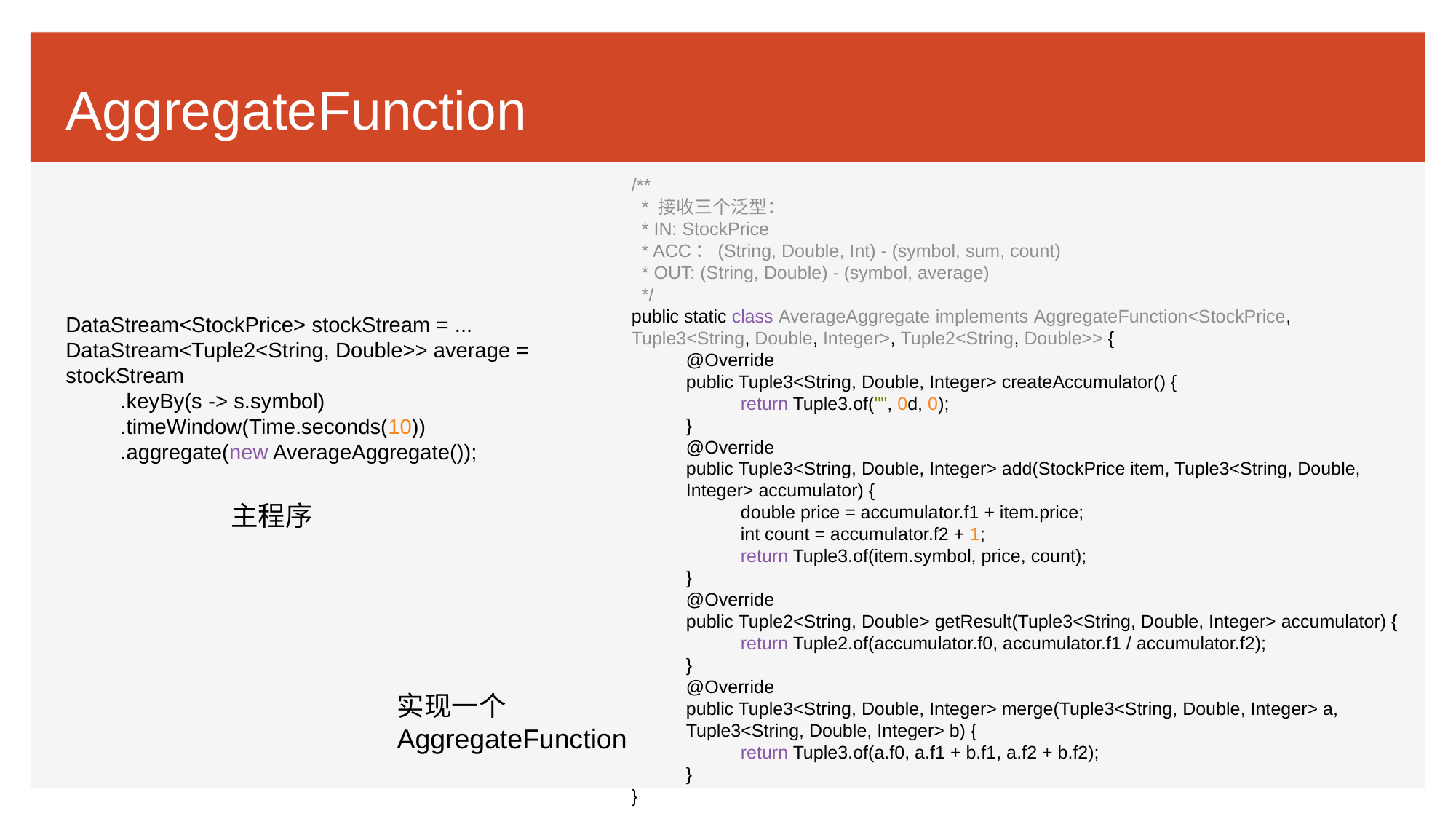

# AggregateFunction
/**
  * 接收三个泛型：
  * IN: StockPrice
  * ACC：(String, Double, Int) - (symbol, sum, count)
  * OUT: (String, Double) - (symbol, average)
  */
public static class AverageAggregate implements AggregateFunction<StockPrice, Tuple3<String, Double, Integer>, Tuple2<String, Double>> {
@Override
public Tuple3<String, Double, Integer> createAccumulator() {
return Tuple3.of("", 0d, 0);
}
@Override
public Tuple3<String, Double, Integer> add(StockPrice item, Tuple3<String, Double, Integer> accumulator) {
double price = accumulator.f1 + item.price;
int count = accumulator.f2 + 1;
return Tuple3.of(item.symbol, price, count);
}
@Override
public Tuple2<String, Double> getResult(Tuple3<String, Double, Integer> accumulator) {
return Tuple2.of(accumulator.f0, accumulator.f1 / accumulator.f2);
}
@Override
public Tuple3<String, Double, Integer> merge(Tuple3<String, Double, Integer> a, Tuple3<String, Double, Integer> b) {
return Tuple3.of(a.f0, a.f1 + b.f1, a.f2 + b.f2);
}
}
DataStream<StockPrice> stockStream = ... DataStream<Tuple2<String, Double>> average =
stockStream
.keyBy(s -> s.symbol)
.timeWindow(Time.seconds(10))
.aggregate(new AverageAggregate());
主程序
实现一个AggregateFunction